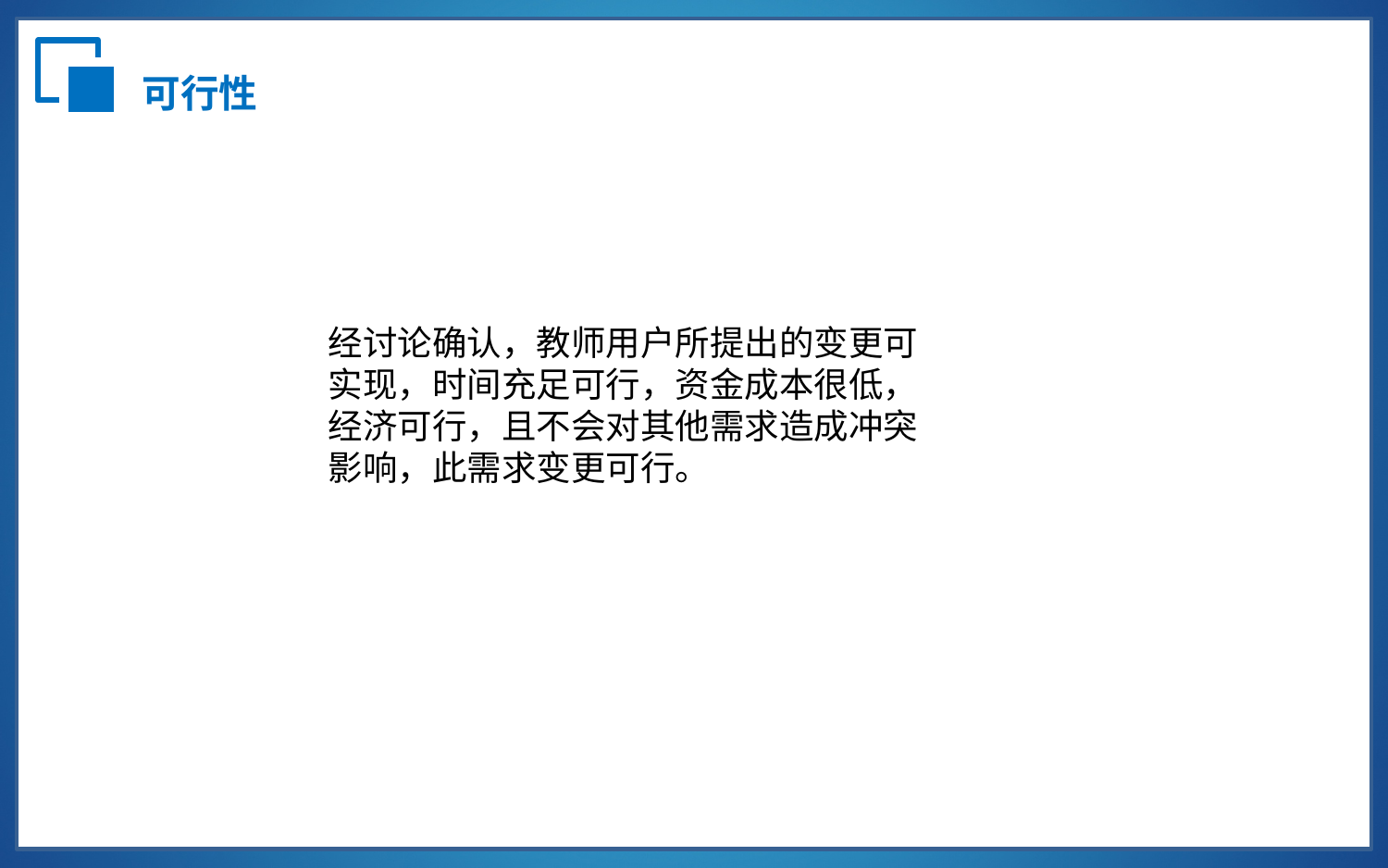

可行性
经讨论确认，教师用户所提出的变更可实现，时间充足可行，资金成本很低，经济可行，且不会对其他需求造成冲突影响，此需求变更可行。